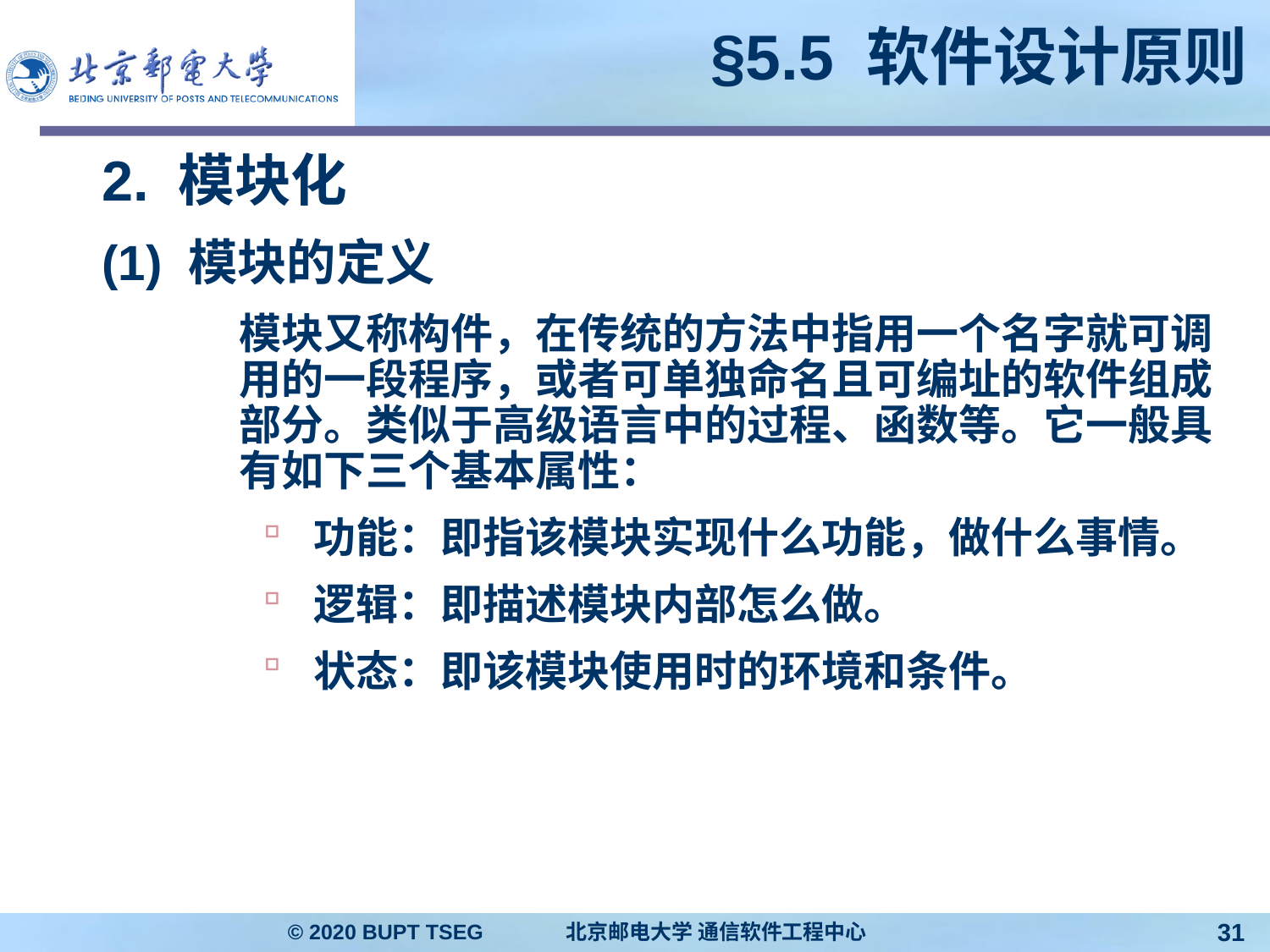

# §5.5 软件设计原则
2. 模块化
(1) 模块的定义
	模块又称构件，在传统的方法中指用一个名字就可调用的一段程序，或者可单独命名且可编址的软件组成部分。类似于高级语言中的过程、函数等。它一般具有如下三个基本属性：
功能：即指该模块实现什么功能，做什么事情。
逻辑：即描述模块内部怎么做。
状态：即该模块使用时的环境和条件。

© 2020 BUPT TSEG             北京邮电大学 通信软件工程中心